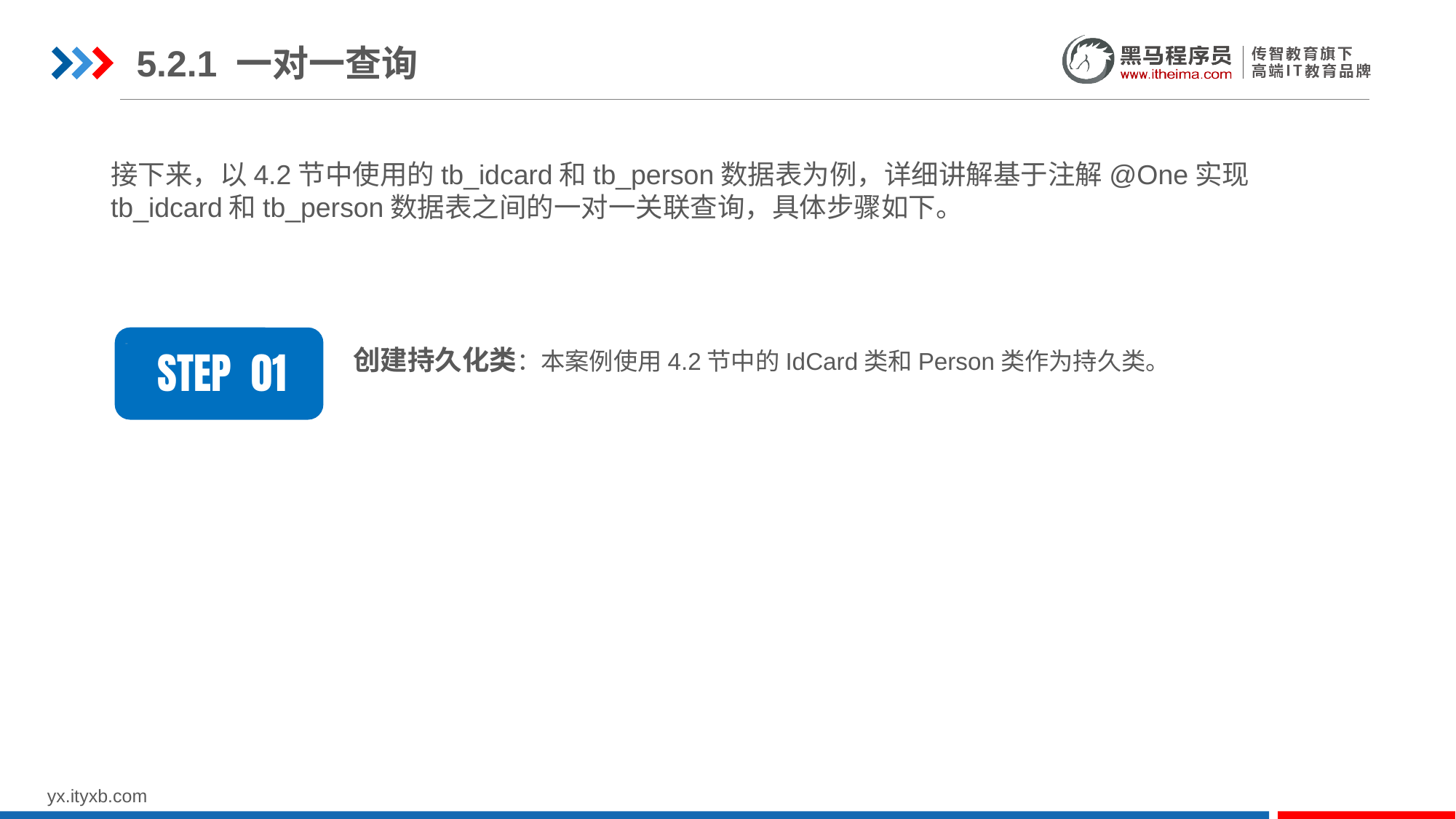

5.2.1 一对一查询
接下来，以4.2节中使用的tb_idcard和tb_person数据表为例，详细讲解基于注解@One实现
tb_idcard和tb_person数据表之间的一对一关联查询，具体步骤如下。
创建持久化类：本案例使用4.2节中的IdCard类和Person类作为持久类。

STEP  01